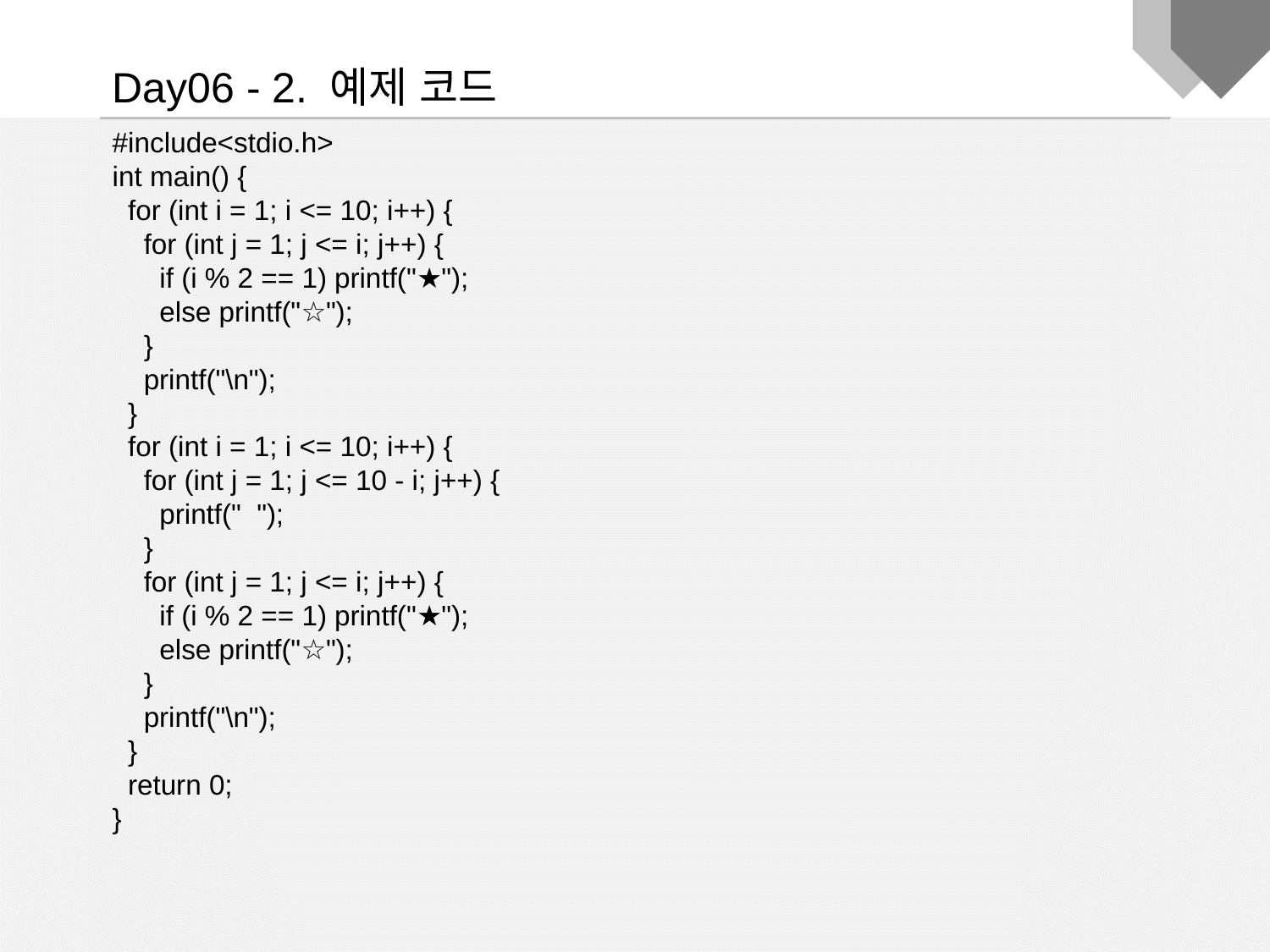

Day06 - 2. 예제 코드
#include<stdio.h>
int main() {
  for (int i = 1; i <= 10; i++) {
    for (int j = 1; j <= i; j++) {
      if (i % 2 == 1) printf("★");
      else printf("☆");
    }
    printf("\n");
  }
  for (int i = 1; i <= 10; i++) {
    for (int j = 1; j <= 10 - i; j++) {
      printf("  ");
    }
    for (int j = 1; j <= i; j++) {
      if (i % 2 == 1) printf("★");
      else printf("☆");
    }
    printf("\n");
  }
  return 0;
}